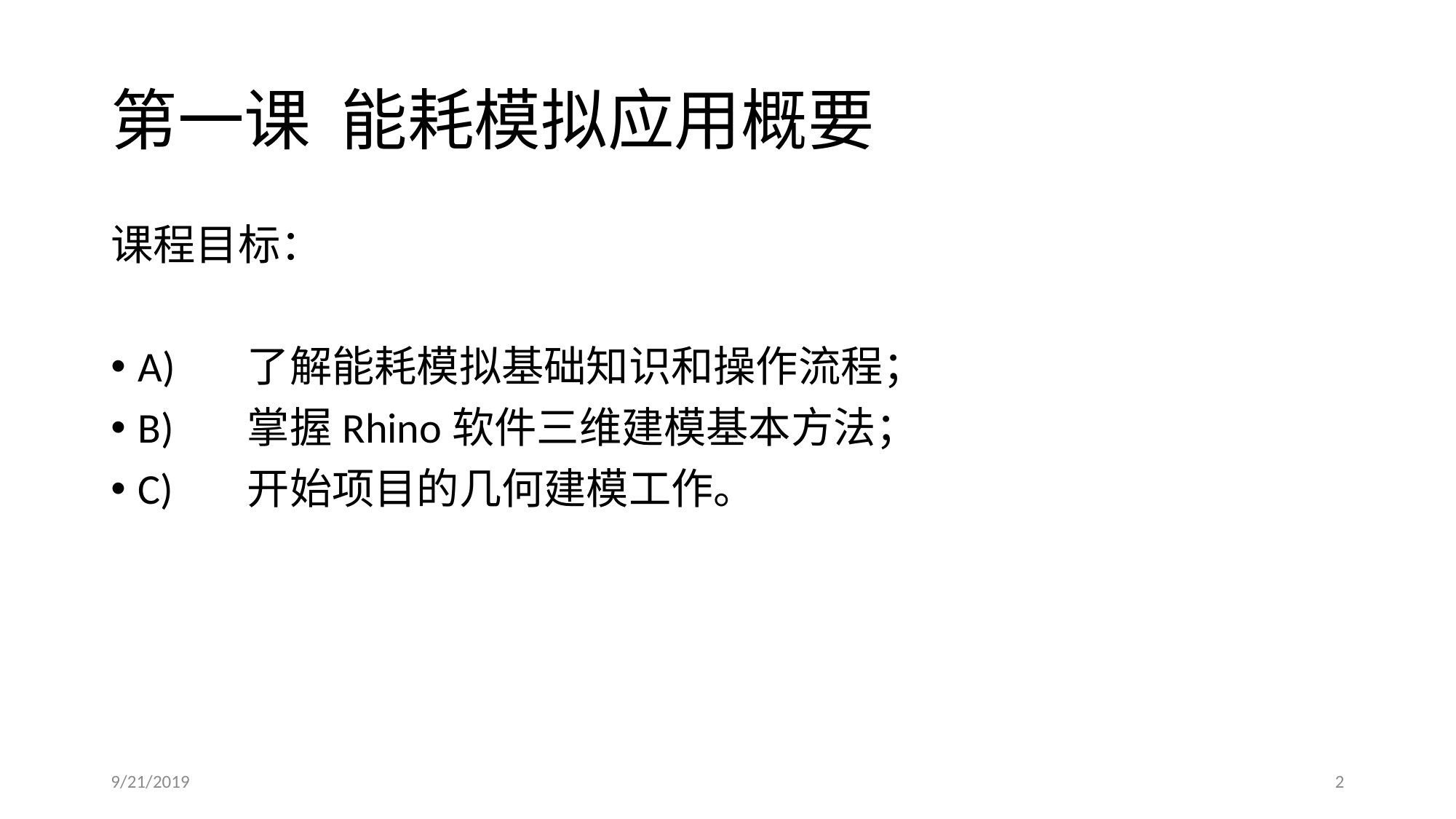

# 第一课  能耗模拟应用概要
课程目标：

A)	了解能耗模拟基础知识和操作流程；
B)	掌握Rhino软件三维建模基本方法；
C)	开始项目的几何建模工作。

9/21/2019
2